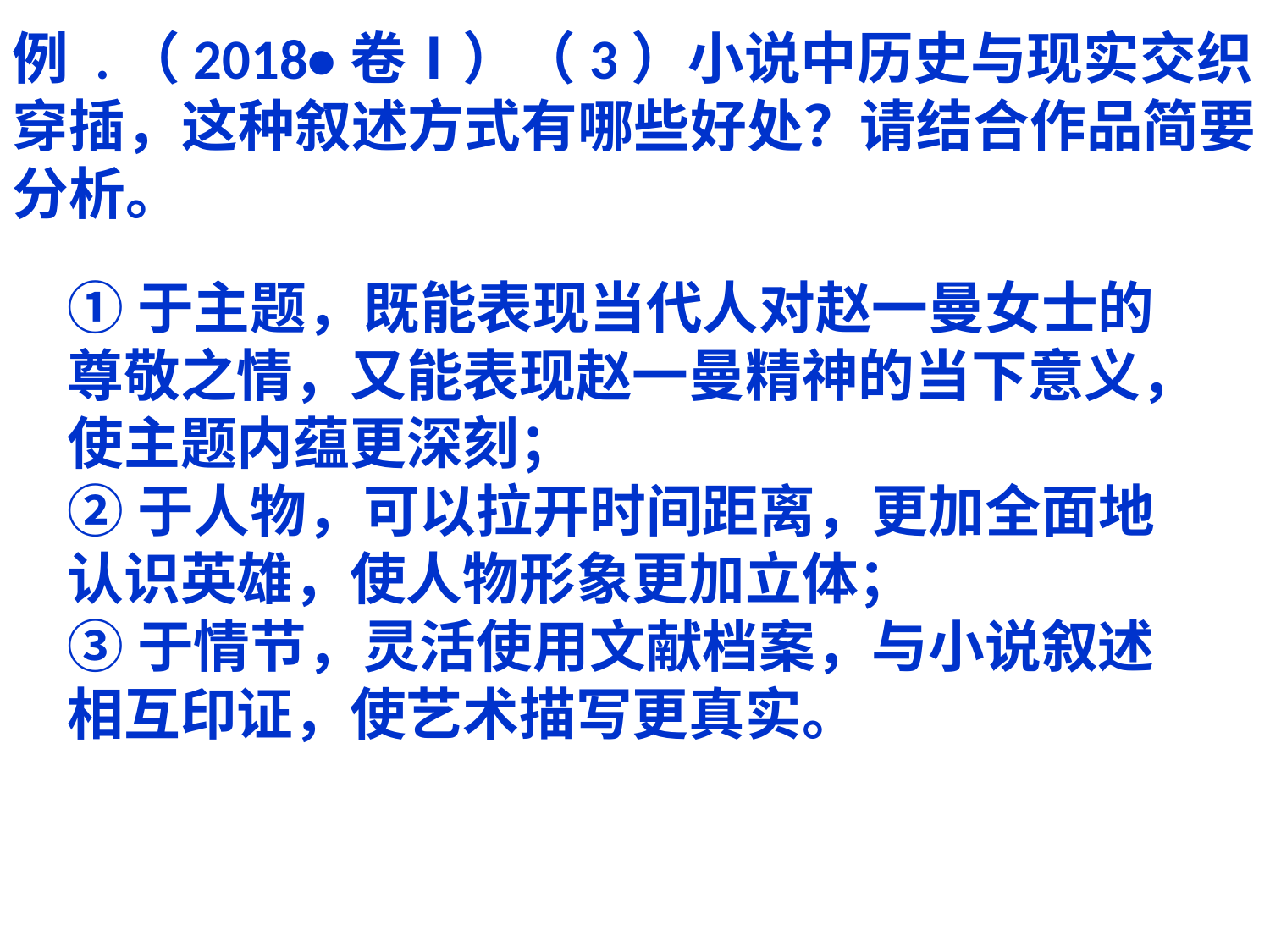

例 .（2018•卷Ⅰ）（3）小说中历史与现实交织穿插，这种叙述方式有哪些好处？请结合作品简要分析。
①于主题，既能表现当代人对赵一曼女士的尊敬之情，又能表现赵一曼精神的当下意义，使主题内蕴更深刻；
②于人物，可以拉开时间距离，更加全面地认识英雄，使人物形象更加立体；
③于情节，灵活使用文献档案，与小说叙述相互印证，使艺术描写更真实。